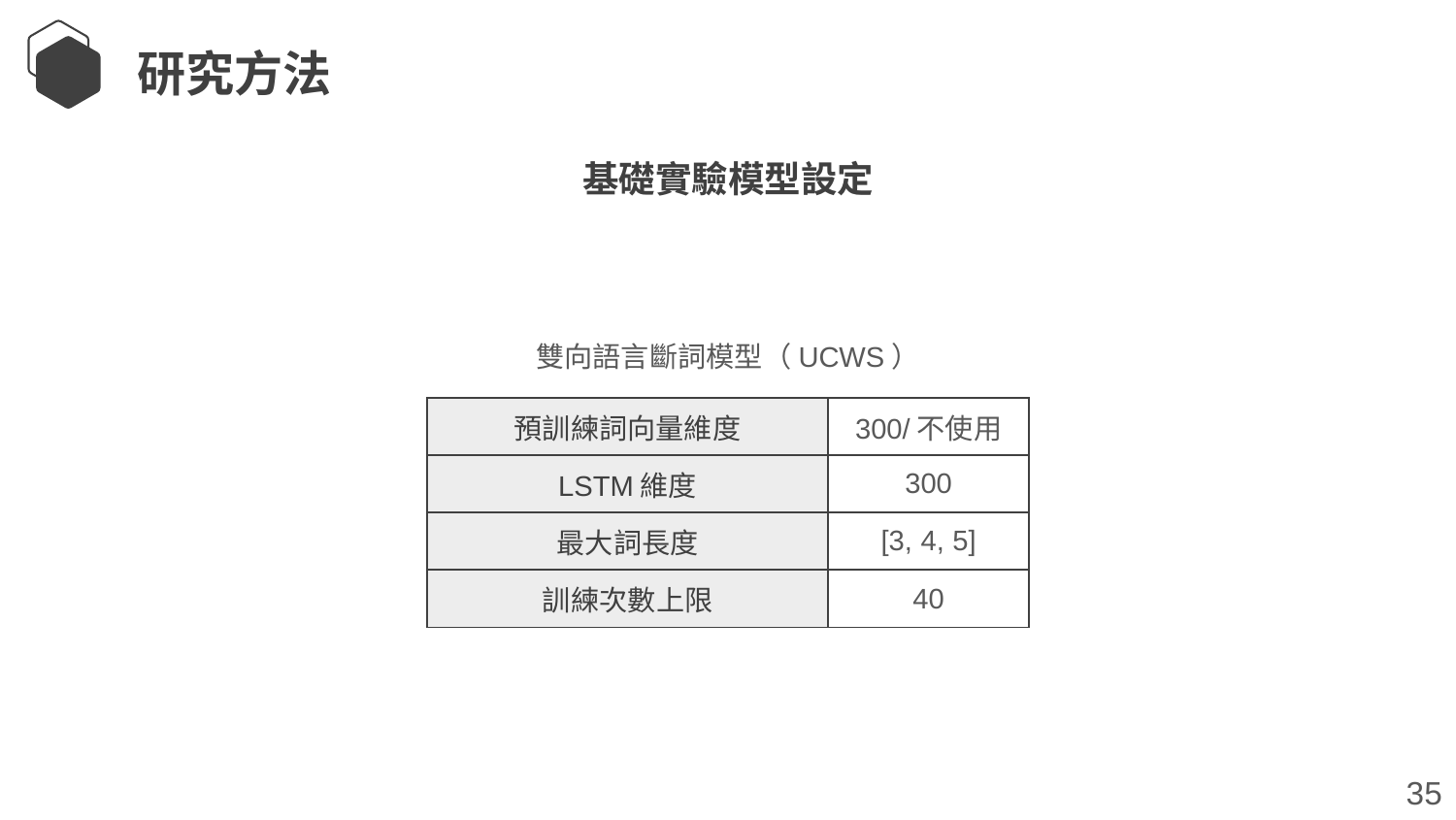

研究方法
基礎實驗模型設定
雙向語言斷詞模型（UCWS）
| 預訓練詞向量維度 | 300/不使用 |
| --- | --- |
| LSTM維度 | 300 |
| 最大詞長度 | [3, 4, 5] |
| 訓練次數上限 | 40 |
35